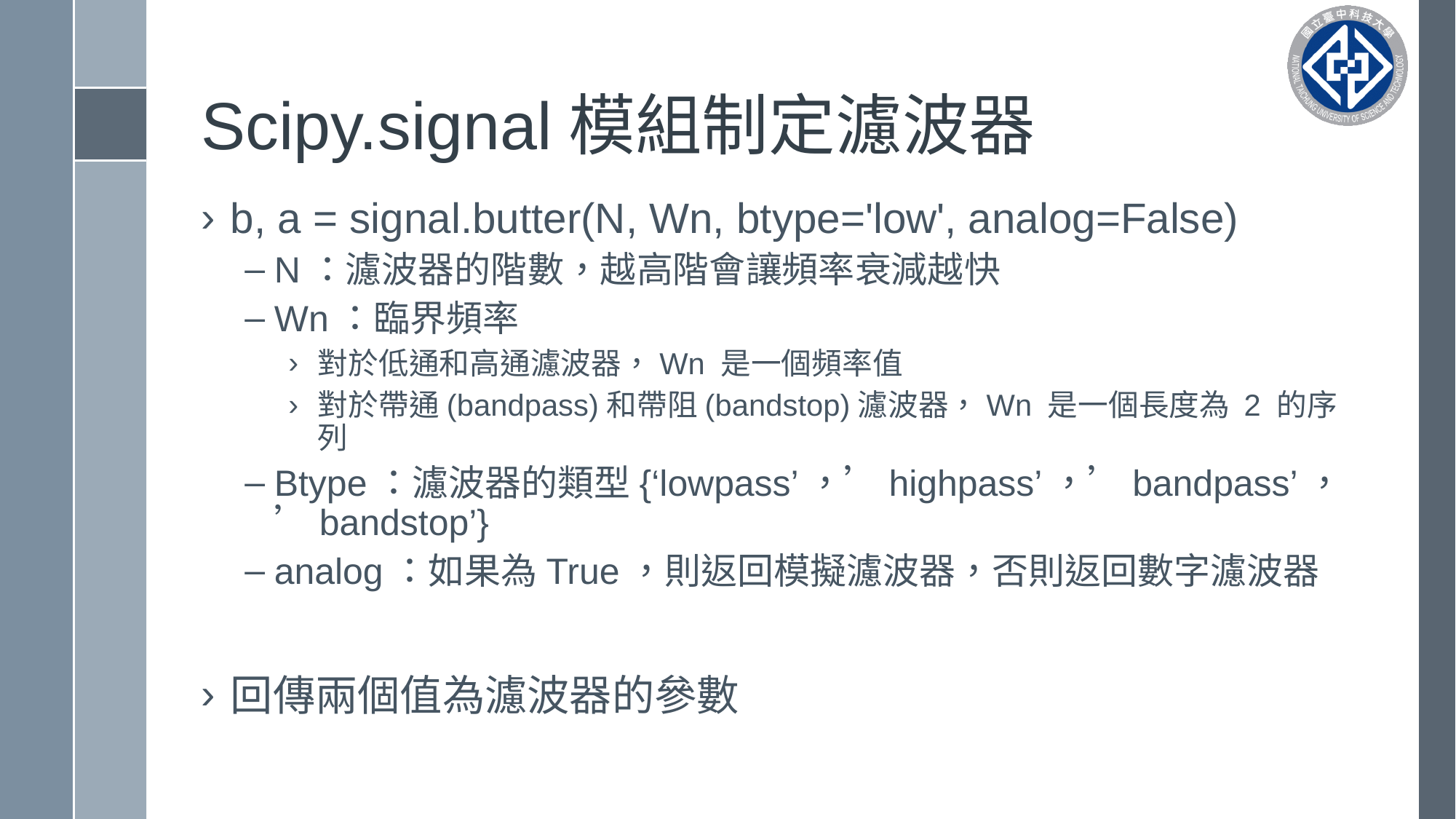

# Scipy.signal模組制定濾波器
b, a = signal.butter(N, Wn, btype='low', analog=False)
N：濾波器的階數，越高階會讓頻率衰減越快
Wn：臨界頻率
對於低通和高通濾波器，Wn 是一個頻率值
對於帶通(bandpass)和帶阻(bandstop)濾波器，Wn 是一個長度為 2 的序列
Btype：濾波器的類型{‘lowpass’，’highpass’，’bandpass’，’bandstop’}
analog：如果為True，則返回模擬濾波器，否則返回數字濾波器

回傳兩個值為濾波器的參數